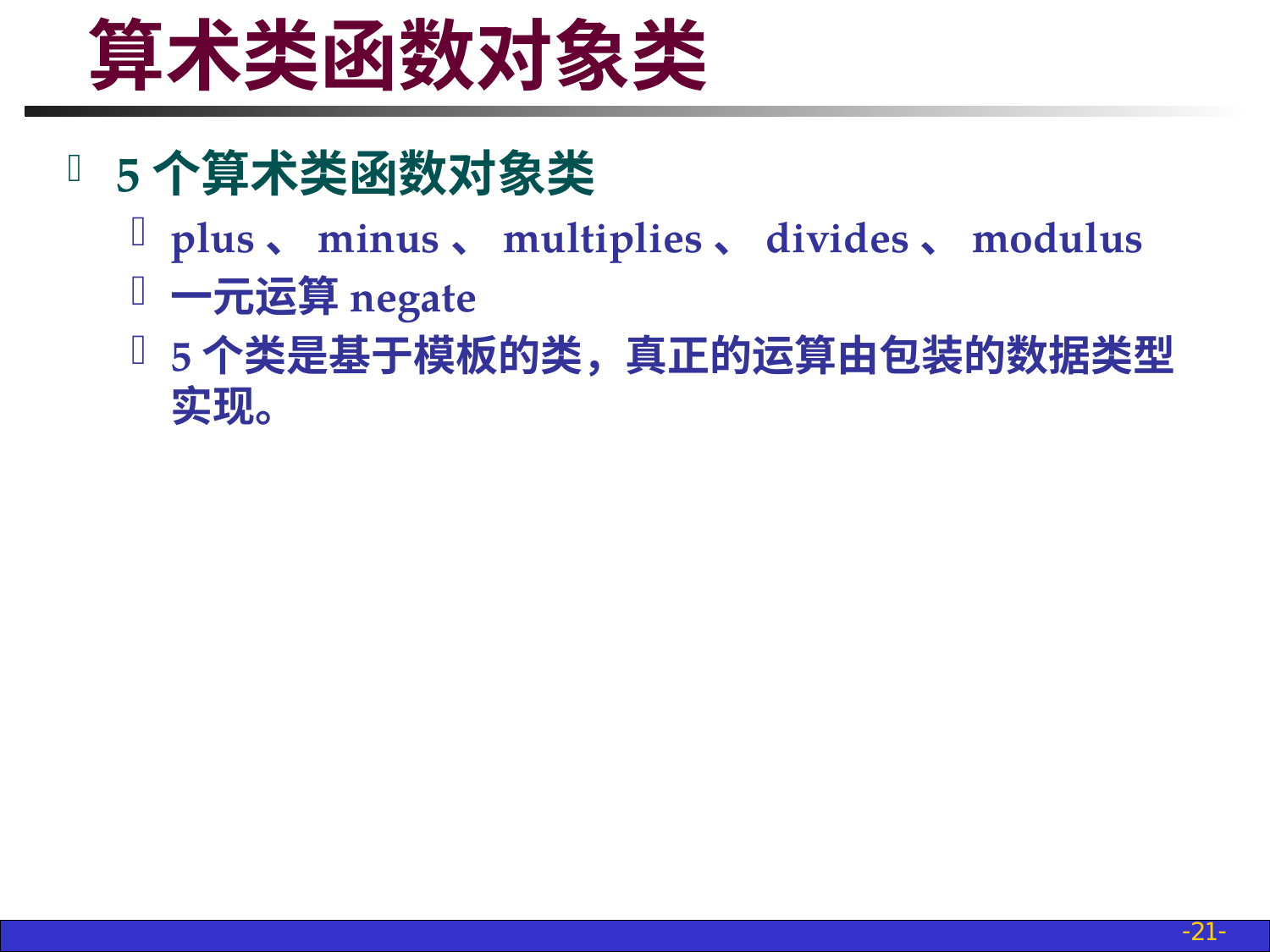

# 算术类函数对象类
5个算术类函数对象类
plus、minus、multiplies、divides、modulus
一元运算negate
5个类是基于模板的类，真正的运算由包装的数据类型实现。
-21-